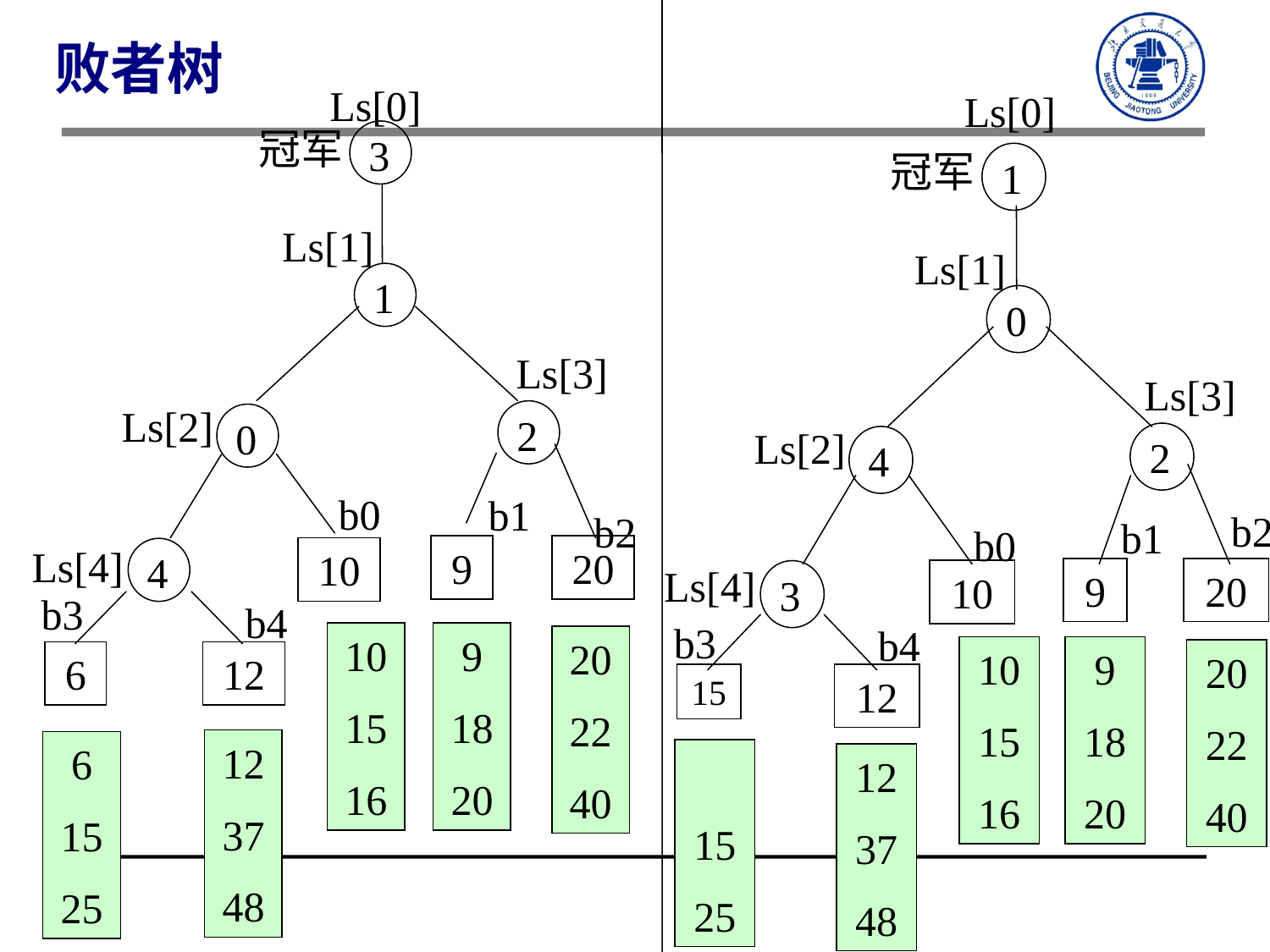

# 败者树
Ls[0]
Ls[0]
冠军

1

Ls[1]

0

Ls[3]
Ls[2]

2

4

b2
b1
b0
9
20
10

3
b4

10
15
16
9
18
20
20
22
40
15
12

15
25
12
37
48
冠军

3

Ls[1]

1

Ls[3]
Ls[2]

2

0

b0
b1
Ls[4]
9
20
10

4
b3
b4

10
15
16
9
18
20
20
22
40
6
12
12
37
48
6
15
25
b2
Ls[4]
b3